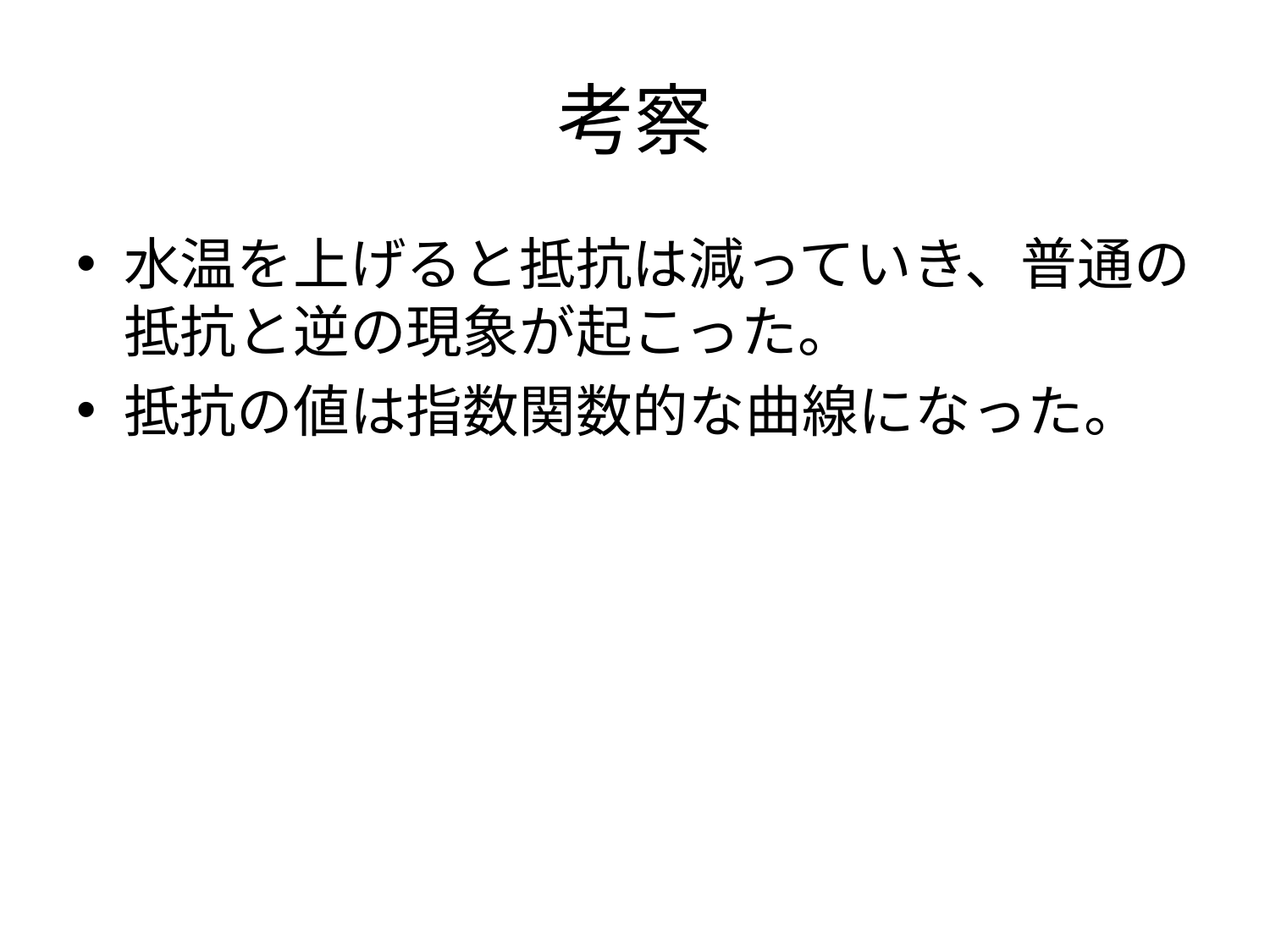

# 考察
水温を上げると抵抗は減っていき、普通の抵抗と逆の現象が起こった。
抵抗の値は指数関数的な曲線になった。